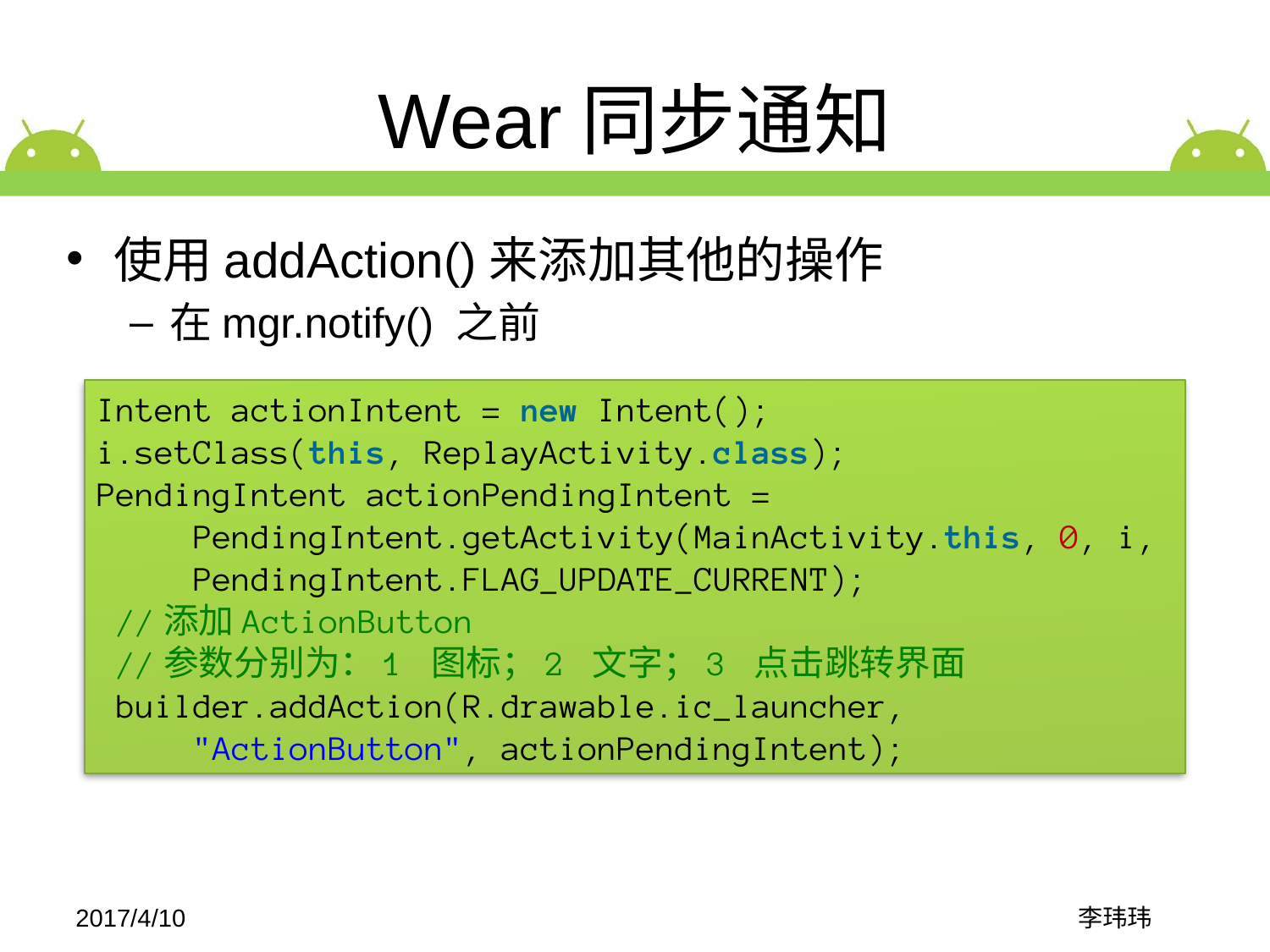

# Wear同步通知
使用addAction()来添加其他的操作
在mgr.notify() 之前
Intent actionIntent = new Intent();
i.setClass(this, ReplayActivity.class);
PendingIntent actionPendingIntent =
     PendingIntent.getActivity(MainActivity.this, 0, i,
     PendingIntent.FLAG_UPDATE_CURRENT);
 //添加ActionButton
 //参数分别为：1 图标；2 文字；3 点击跳转界面
 builder.addAction(R.drawable.ic_launcher,
     "ActionButton", actionPendingIntent);